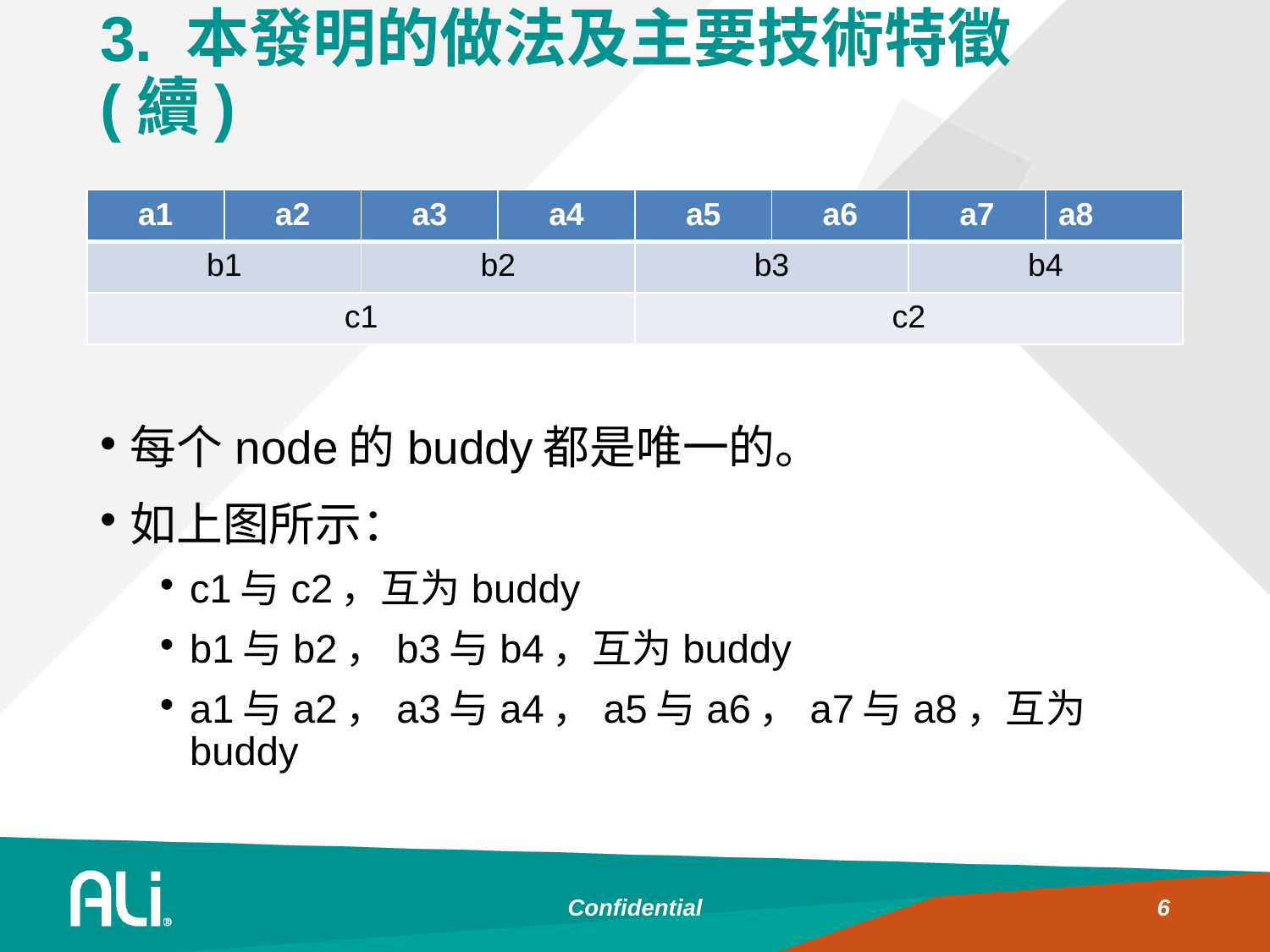

# 3. 本發明的做法及主要技術特徵 (續)
| a1 | a2 | a3 | a4 | a5 | a6 | a7 | a8 |
| --- | --- | --- | --- | --- | --- | --- | --- |
| b1 |  | b2 |  | b3 |  | b4 |  |
| c1 |  |  |  | c2 |  |  |  |
每个node的buddy都是唯一的。
如上图所示：
c1与c2，互为buddy
b1与b2，b3与b4，互为buddy
a1与a2，a3与a4，a5与a6，a7与a8，互为buddy